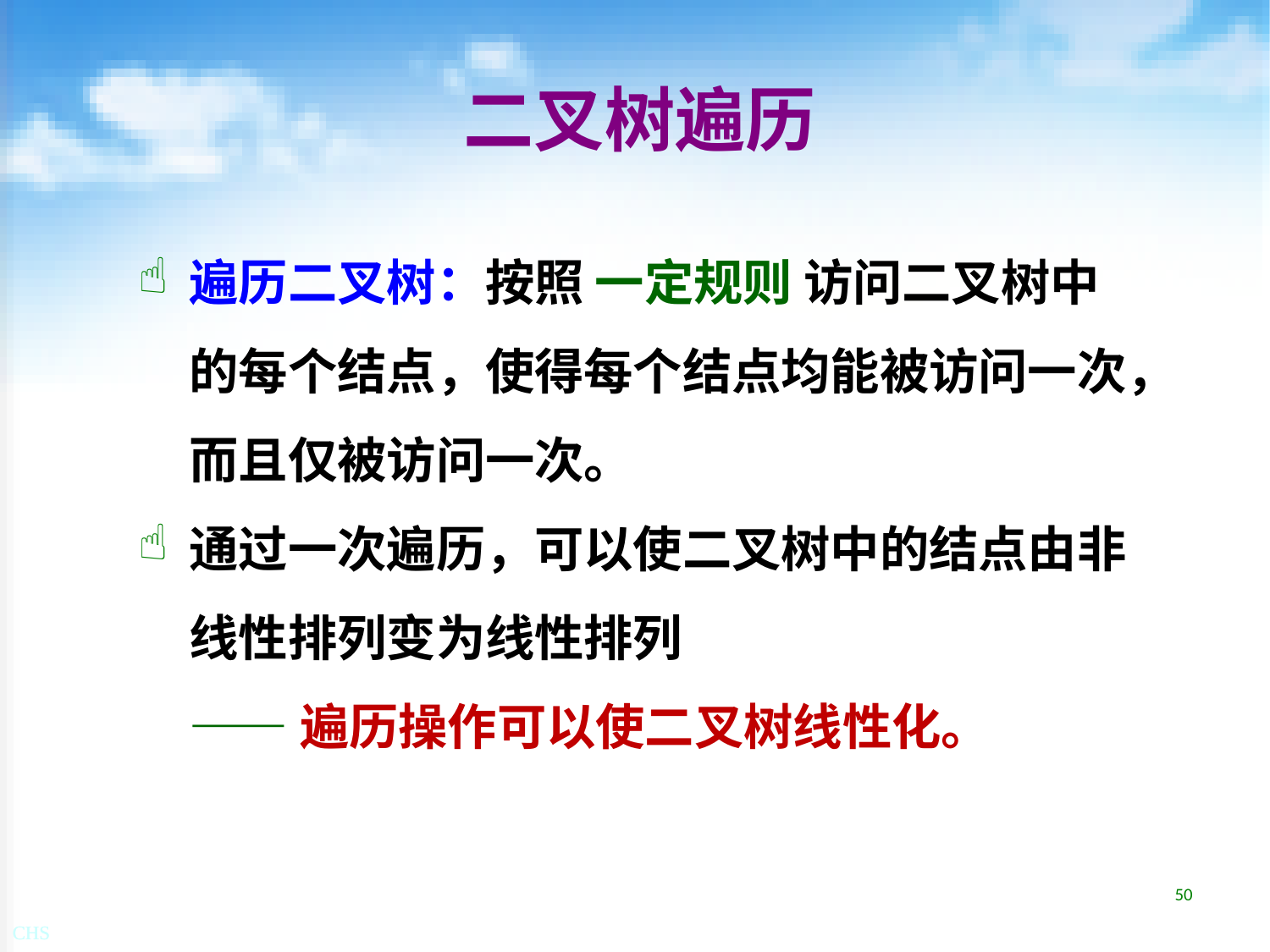

# 二叉树遍历
遍历二叉树：按照 一定规则 访问二叉树中的每个结点，使得每个结点均能被访问一次，而且仅被访问一次。
通过一次遍历，可以使二叉树中的结点由非线性排列变为线性排列
	——遍历操作可以使二叉树线性化。
50